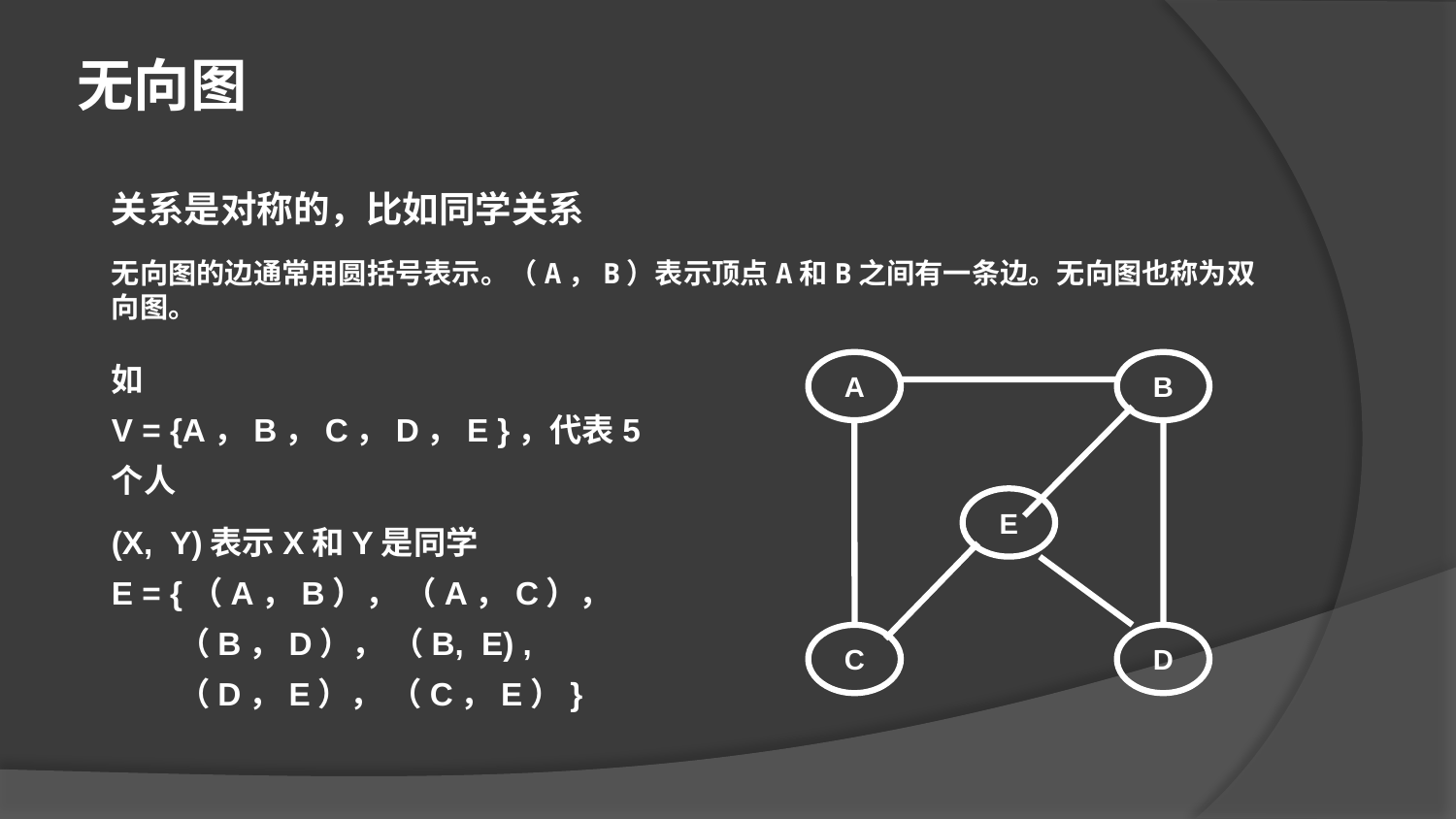

无向图
关系是对称的，比如同学关系
无向图的边通常用圆括号表示。（A，B）表示顶点A和B之间有一条边。无向图也称为双向图。
如
V = {A，B，C，D，E }，代表5个人
(X,  Y)表示X和Y是同学
E = {（A，B）， （A，C），
        （B，D）， （B,  E) ,
        （D，E）， （C，E）}
A
B

E

C
D